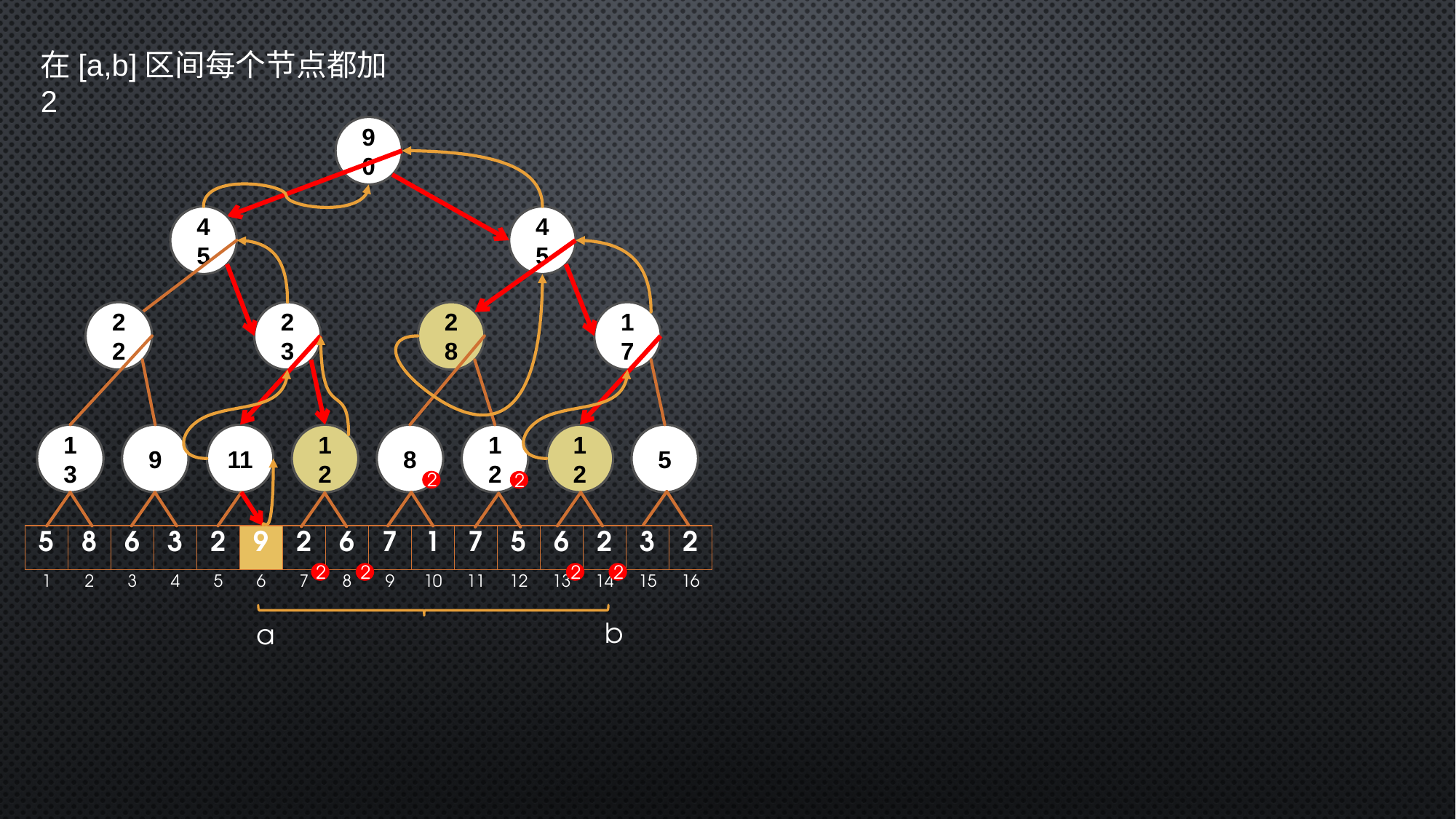

在[a,b]区间每个节点都加2
90
45
45
22
23
28
17
13
9
11
12
8
12
12
5

2
2
| 5 | 8 | 6 | 3 | 2 | 9 | 2 | 6 | 7 | 1 | 7 | 5 | 6 | 2 | 3 | 2 |
| --- | --- | --- | --- | --- | --- | --- | --- | --- | --- | --- | --- | --- | --- | --- | --- |
| 1 | 2 | 3 | 4 | 5 | 6 | 7 | 8 | 9 | 10 | 11 | 12 | 13 | 14 | 15 | 16 |
2
2
2
2
b
a